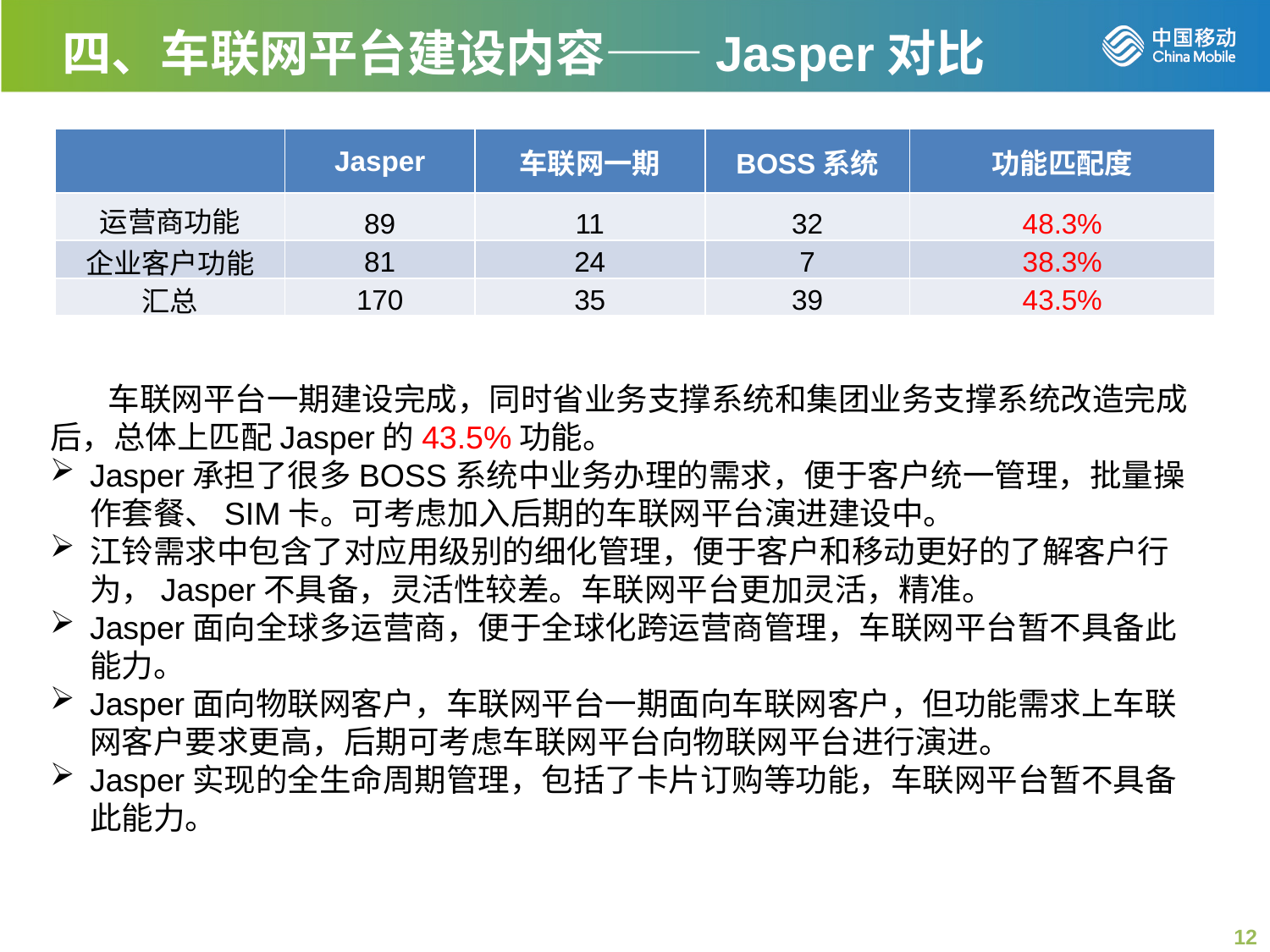

四、车联网平台建设内容——Jasper对比
|  | Jasper | 车联网一期 | BOSS系统 | 功能匹配度 |
| --- | --- | --- | --- | --- |
| 运营商功能 | 89 | 11 | 32 | 48.3% |
| 企业客户功能 | 81 | 24 | 7 | 38.3% |
| 汇总 | 170 | 35 | 39 | 43.5% |
       车联网平台一期建设完成，同时省业务支撑系统和集团业务支撑系统改造完成后，总体上匹配Jasper的43.5%功能。
Jasper承担了很多BOSS系统中业务办理的需求，便于客户统一管理，批量操作套餐、SIM卡。可考虑加入后期的车联网平台演进建设中。
江铃需求中包含了对应用级别的细化管理，便于客户和移动更好的了解客户行为，Jasper不具备，灵活性较差。车联网平台更加灵活，精准。
Jasper面向全球多运营商，便于全球化跨运营商管理，车联网平台暂不具备此能力。
Jasper面向物联网客户，车联网平台一期面向车联网客户，但功能需求上车联网客户要求更高，后期可考虑车联网平台向物联网平台进行演进。
Jasper实现的全生命周期管理，包括了卡片订购等功能，车联网平台暂不具备此能力。